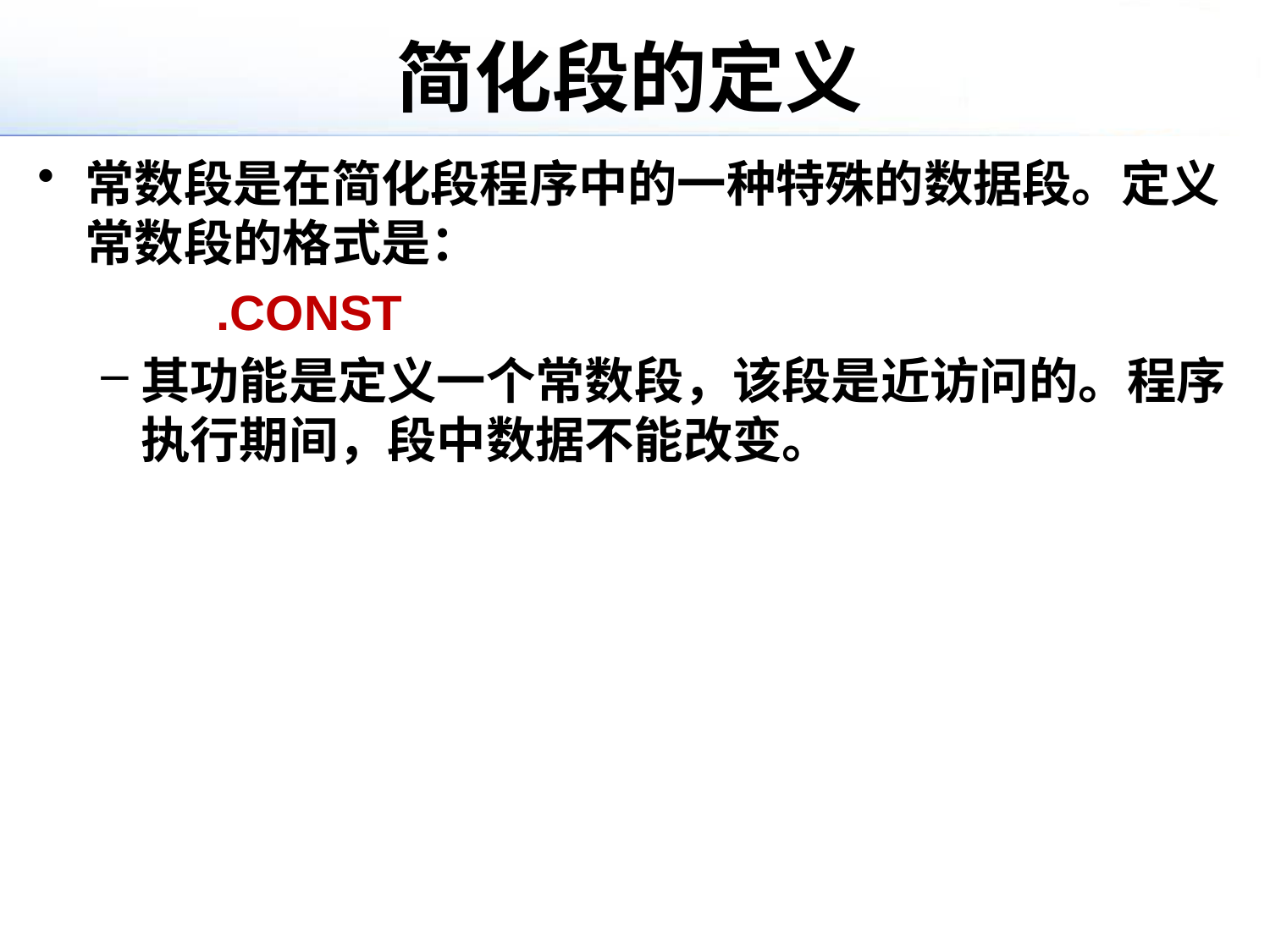

# 简化段的定义
常数段是在简化段程序中的一种特殊的数据段。定义常数段的格式是：
             .CONST
其功能是定义一个常数段，该段是近访问的。程序执行期间，段中数据不能改变。